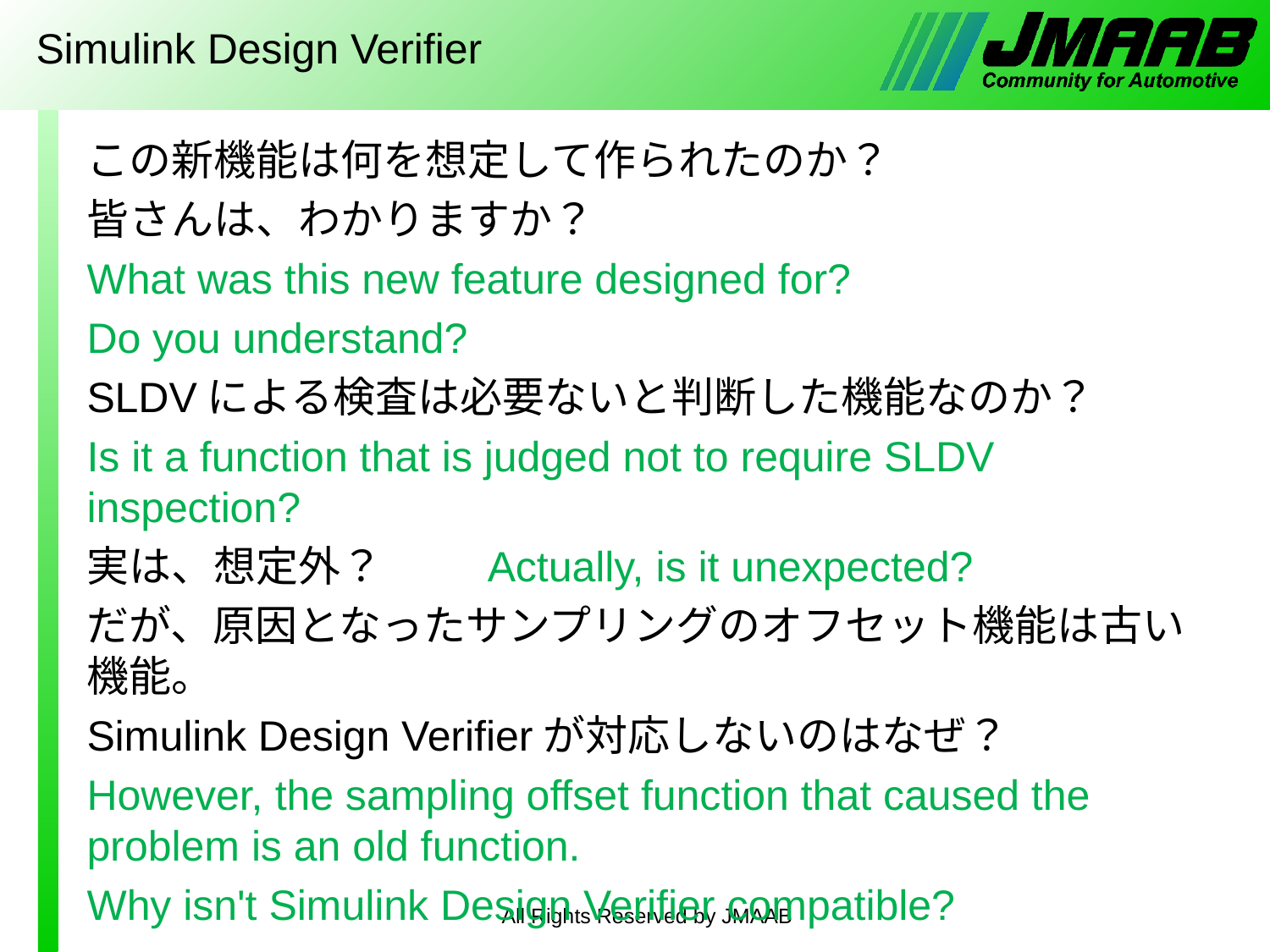

# Simulink Design Verifier
この新機能は何を想定して作られたのか？
皆さんは、わかりますか？
What was this new feature designed for?
Do you understand?
SLDVによる検査は必要ないと判断した機能なのか？
Is it a function that is judged not to require SLDV inspection?
実は、想定外？　	 Actually, is it unexpected?
だが、原因となったサンプリングのオフセット機能は古い機能。
Simulink Design Verifierが対応しないのはなぜ？
However, the sampling offset function that caused the problem is an old function.
Why isn't Simulink Design Verifier compatible?